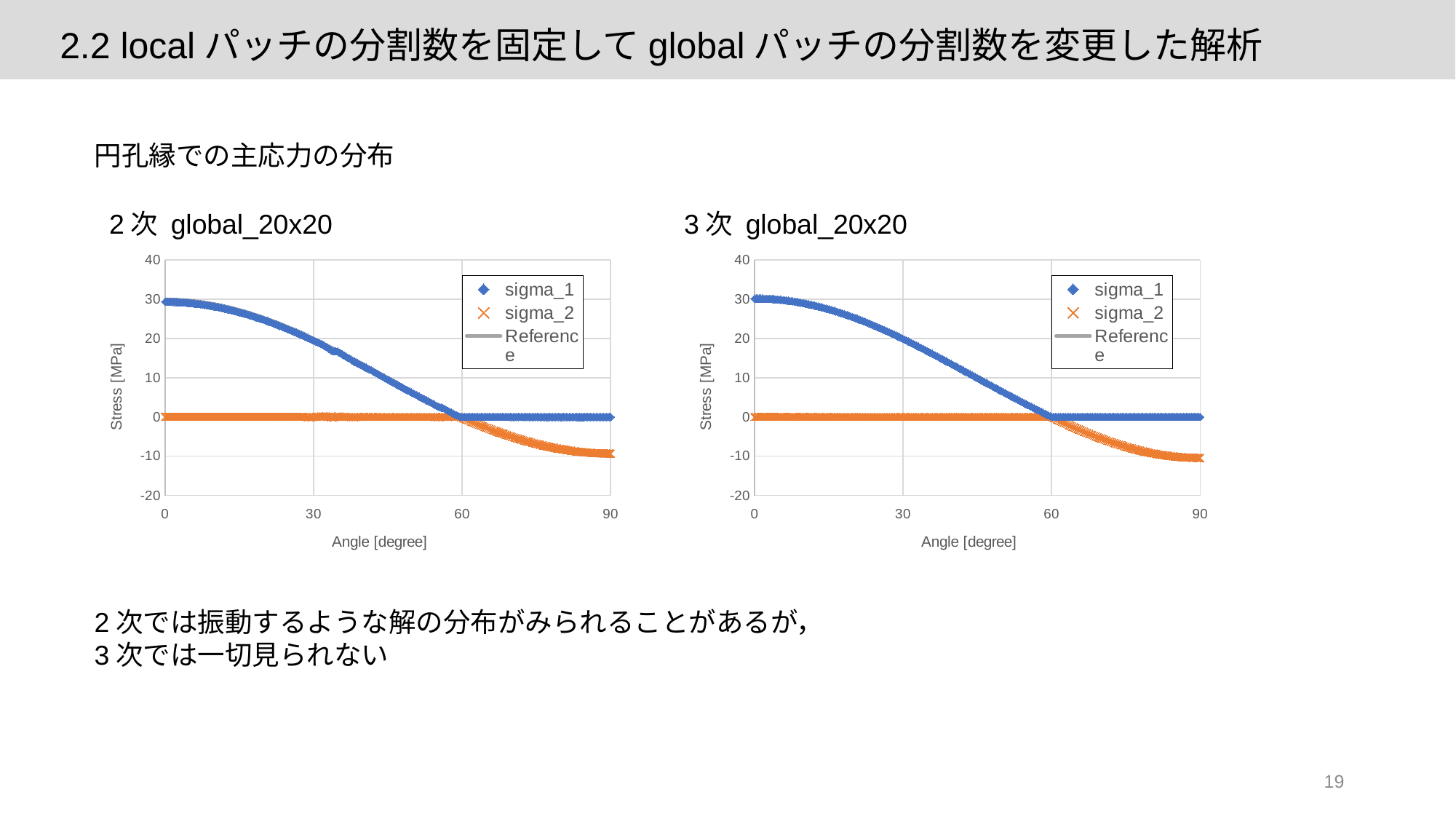

2.2 localパッチの分割数を固定してglobalパッチの分割数を変更した解析

円孔縁での主応力の分布
2次 global_20x20
3次 global_20x20

### Chart

| Category |  |  |  |  |
|---|---|---|---|---|

### Chart

| Category |  |  |  |  |
|---|---|---|---|---|
2次では振動するような解の分布がみられることがあるが，
3次では一切見られない
19